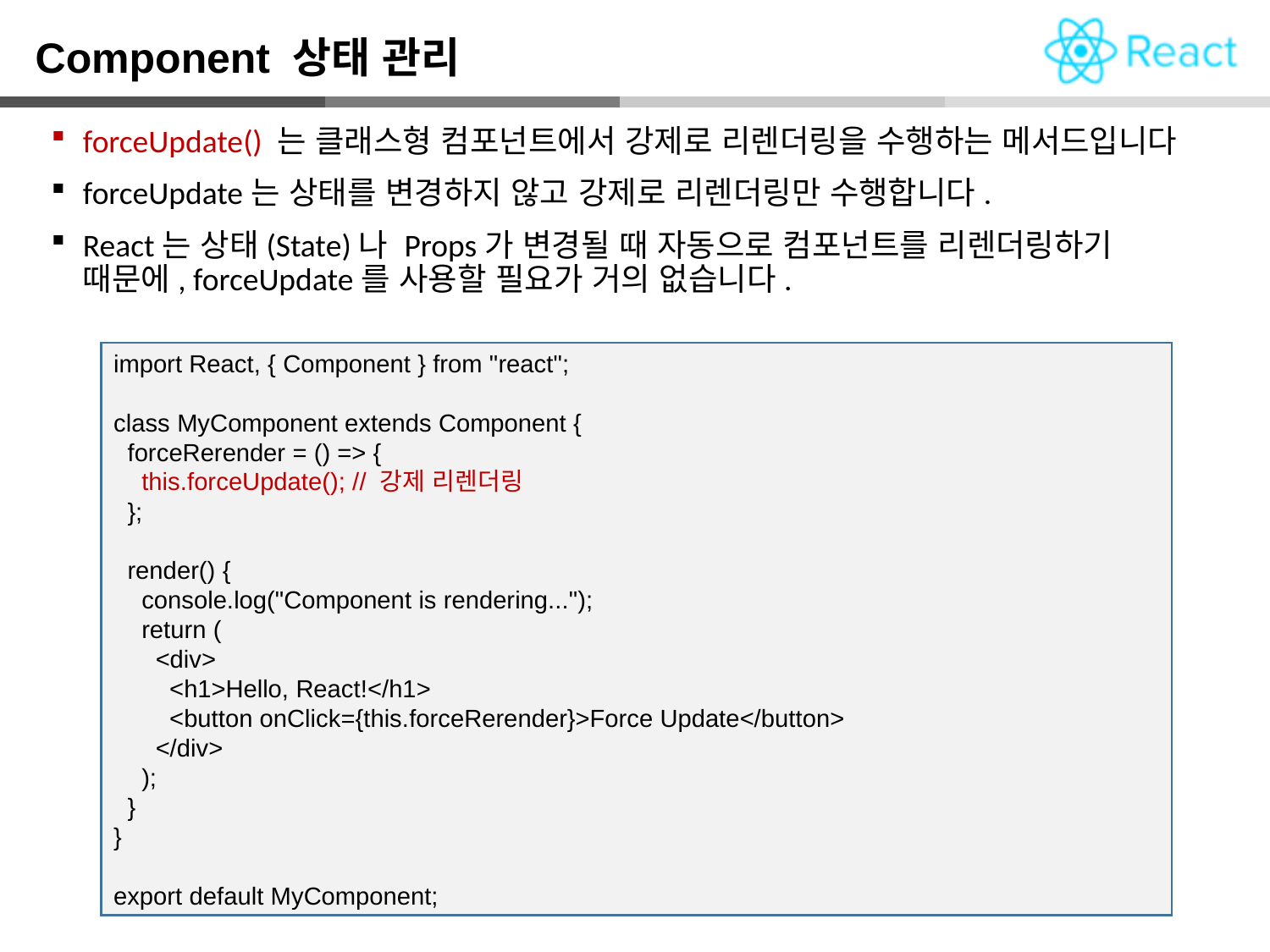

Component 상태 관리
forceUpdate() 는 클래스형 컴포넌트에서 강제로 리렌더링을 수행하는 메서드입니다
forceUpdate는 상태를 변경하지 않고 강제로 리렌더링만 수행합니다.
React는 상태(State)나 Props가 변경될 때 자동으로 컴포넌트를 리렌더링하기 때문에, forceUpdate를 사용할 필요가 거의 없습니다.
import React, { Component } from "react";

class MyComponent extends Component {
  forceRerender = () => {
    this.forceUpdate(); // 강제 리렌더링
  };

  render() {
    console.log("Component is rendering...");
    return (
      <div>
        <h1>Hello, React!</h1>
        <button onClick={this.forceRerender}>Force Update</button>
      </div>
    );
  }
}

export default MyComponent;